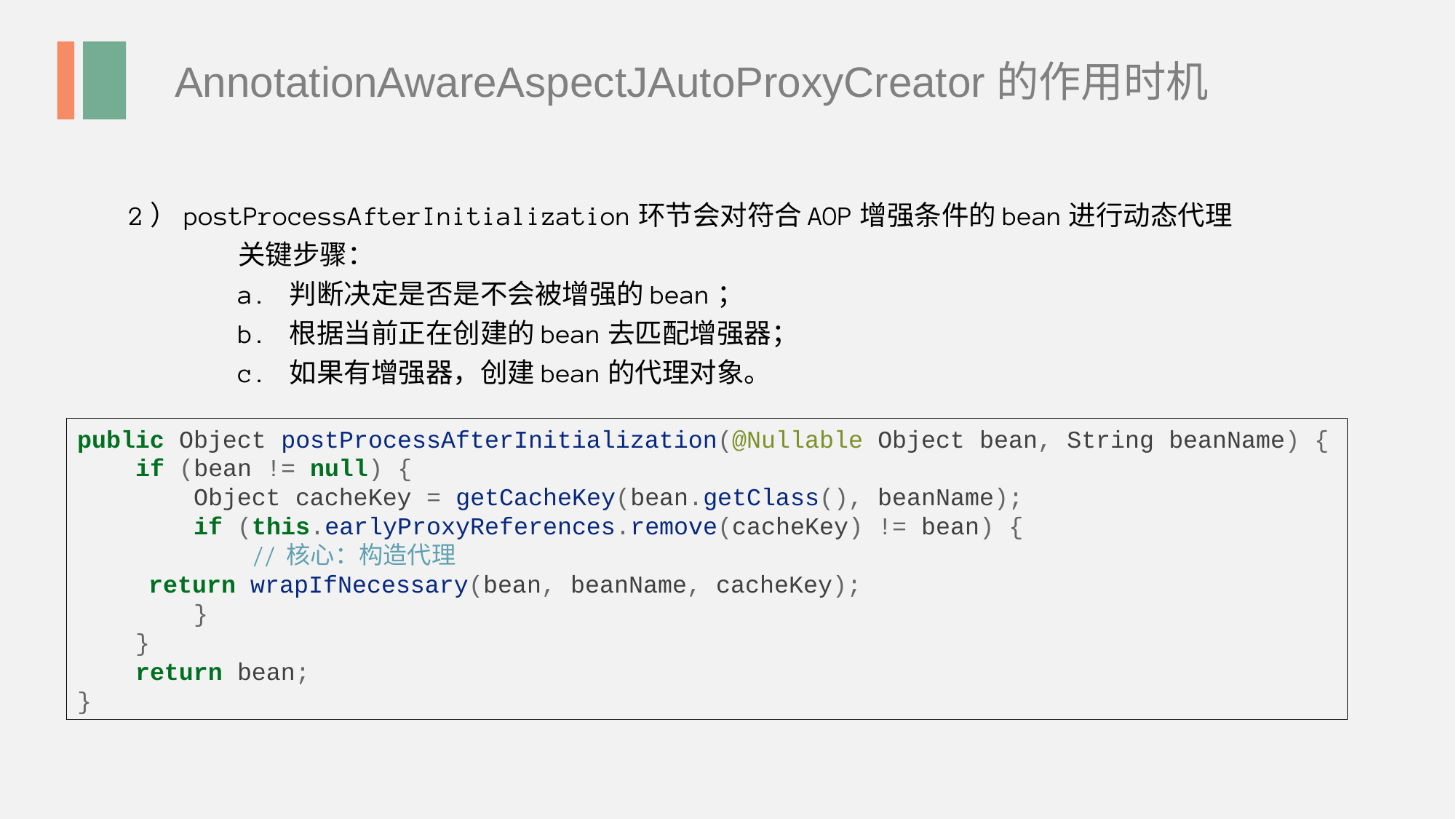

AnnotationAwareAspectJAutoProxyCreator的作用时机
2）postProcessAfterInitialization环节会对符合AOP增强条件的bean进行动态代理
	关键步骤：
	a. 判断决定是否是不会被增强的bean；
	b. 根据当前正在创建的bean去匹配增强器；
	c. 如果有增强器，创建bean的代理对象。
public Object postProcessAfterInitialization(@Nullable Object bean, String beanName) {
    if (bean != null) {
        Object cacheKey = getCacheKey(bean.getClass(), beanName);
        if (this.earlyProxyReferences.remove(cacheKey) != bean) {
            // 核心：构造代理
            return wrapIfNecessary(bean, beanName, cacheKey);
        }
    }
    return bean;
}